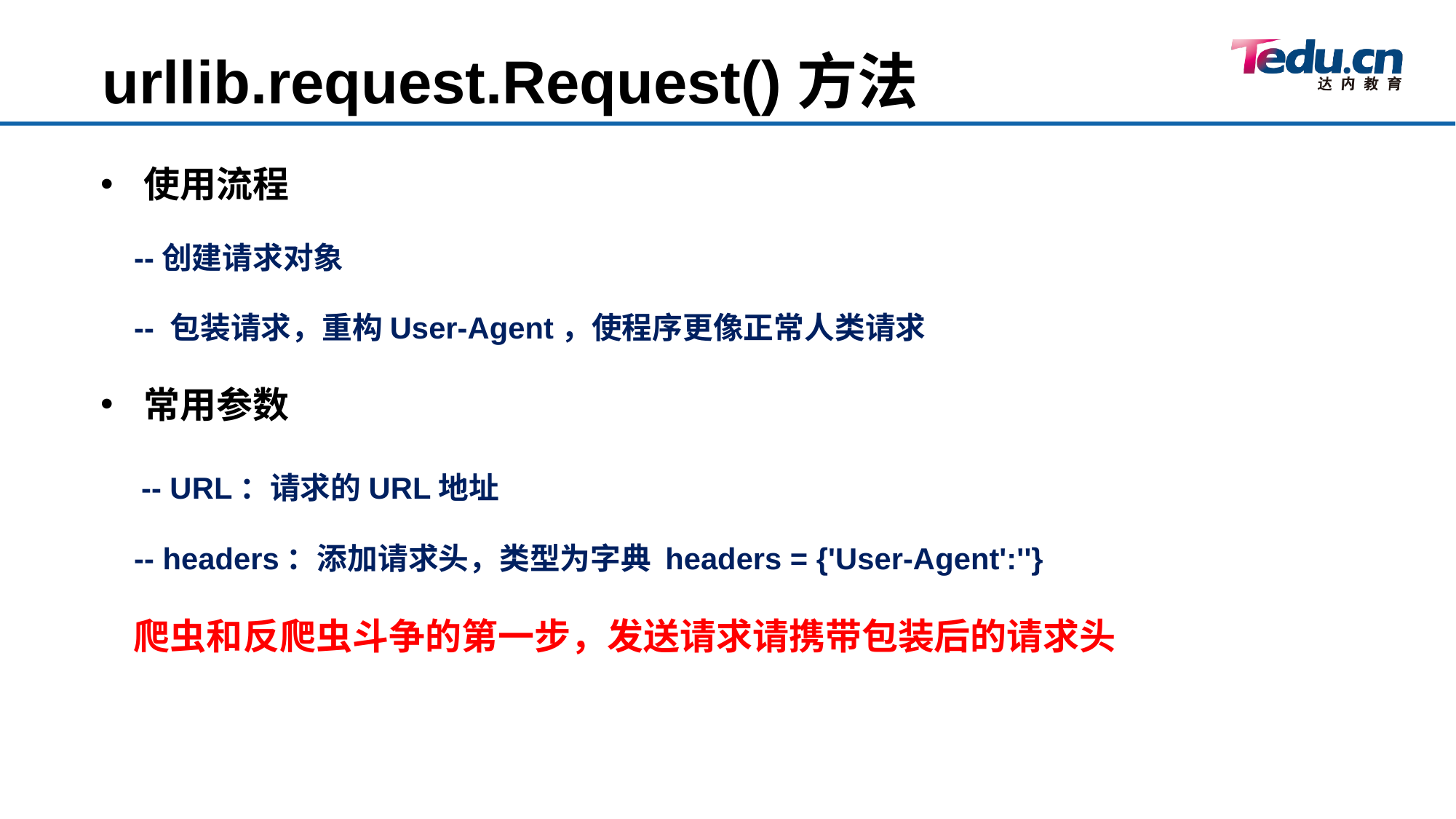

urllib.request.Request()方法
使用流程
    --创建请求对象
    -- 包装请求，重构User-Agent，使程序更像正常人类请求
常用参数
    -- URL：请求的URL地址
    -- headers：添加请求头，类型为字典 headers = {'User-Agent':''}
   爬虫和反爬虫斗争的第一步，发送请求请携带包装后的请求头